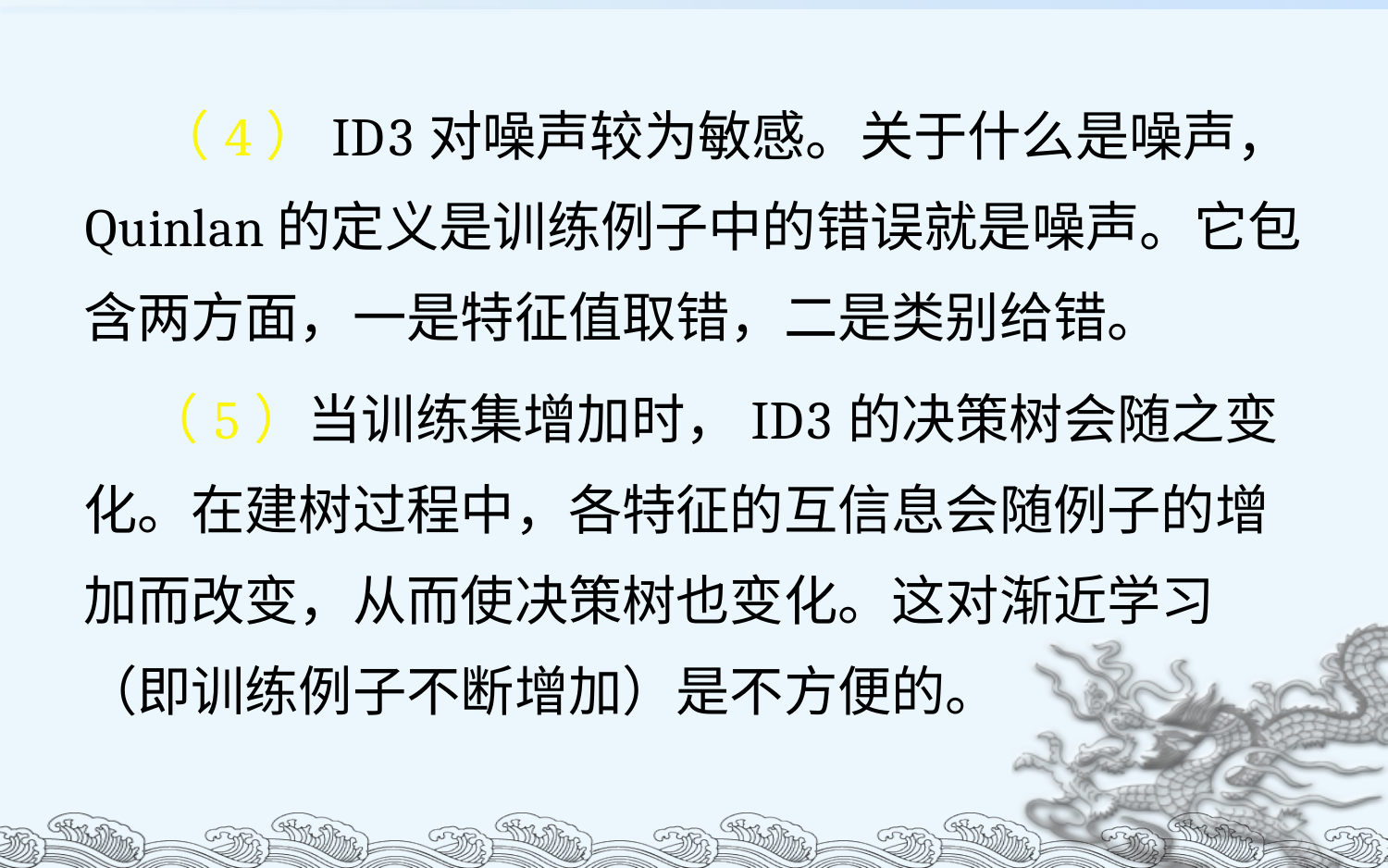

（4）ID3对噪声较为敏感。关于什么是噪声，Quinlan的定义是训练例子中的错误就是噪声。它包含两方面，一是特征值取错，二是类别给错。
    （5）当训练集增加时，ID3的决策树会随之变化。在建树过程中，各特征的互信息会随例子的增加而改变，从而使决策树也变化。这对渐近学习（即训练例子不断增加）是不方便的。